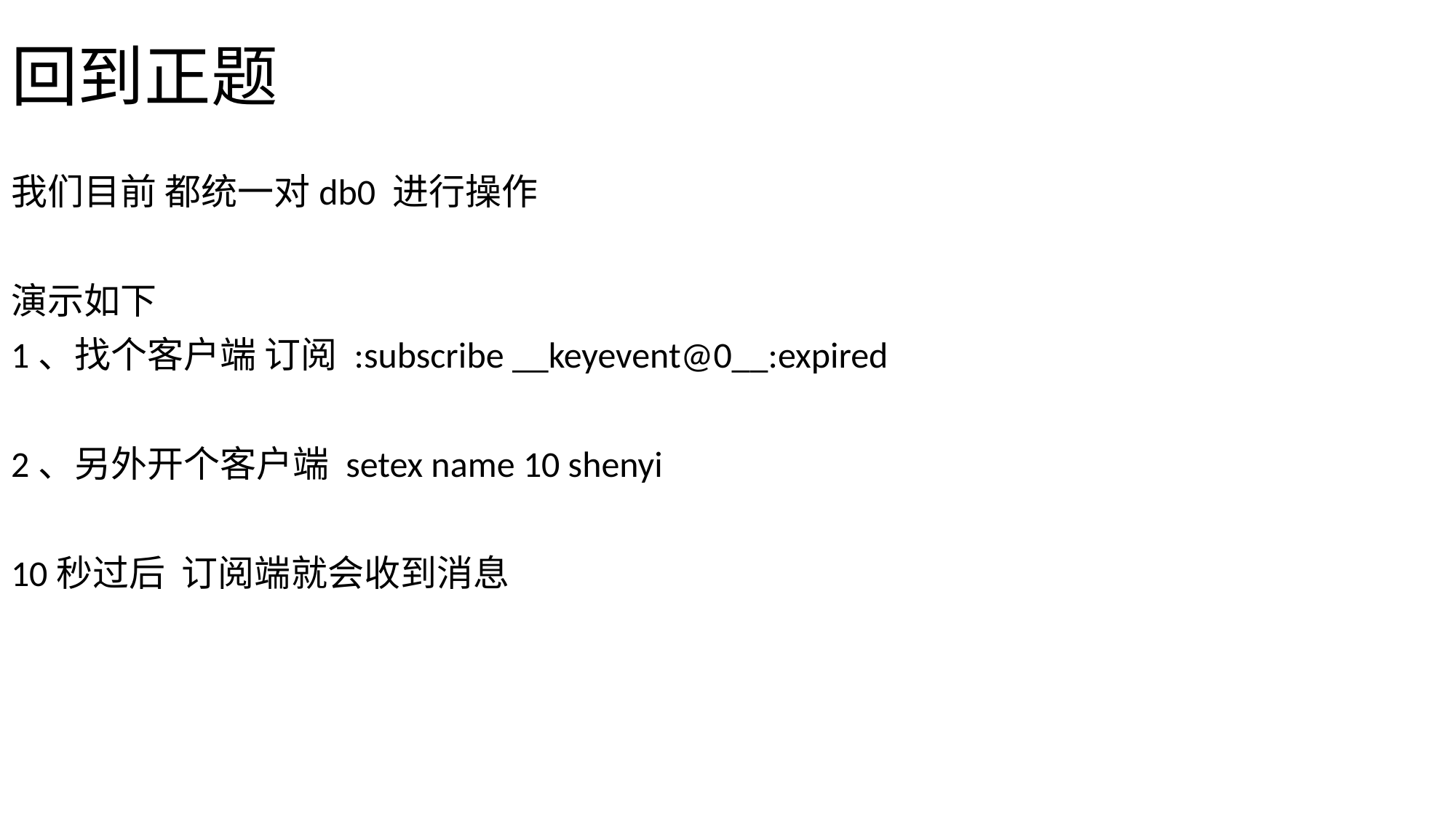

# 回到正题

我们目前 都统一对db0 进行操作

演示如下
1、找个客户端 订阅 :subscribe __keyevent@0__:expired

2、另外开个客户端 setex name 10 shenyi

10秒过后  订阅端就会收到消息